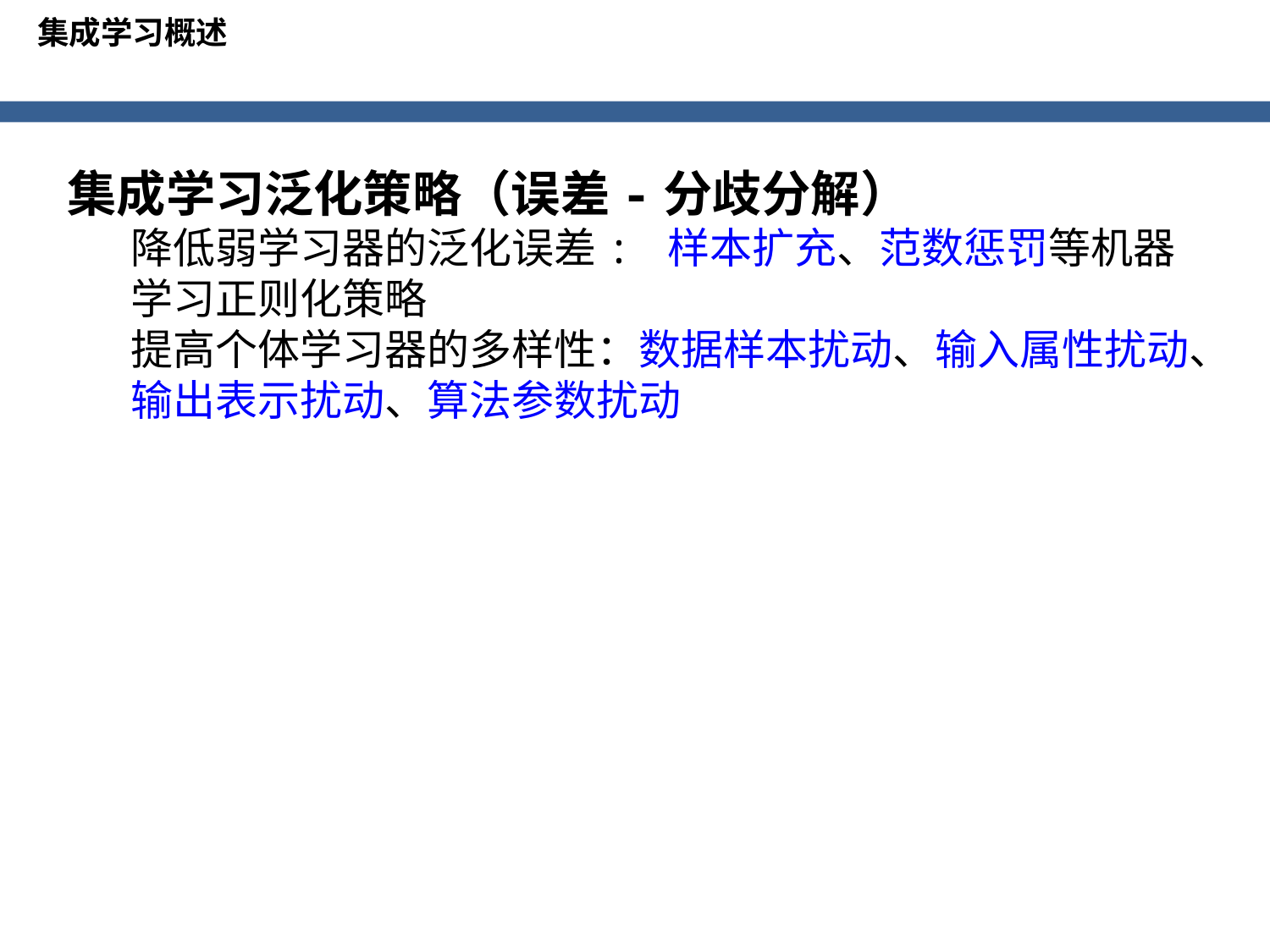

集成学习概述
集成学习泛化策略（误差-分歧分解）
降低弱学习器的泛化误差: 样本扩充、范数惩罚等机器学习正则化策略
提高个体学习器的多样性：数据样本扰动、输入属性扰动、输出表示扰动、算法参数扰动